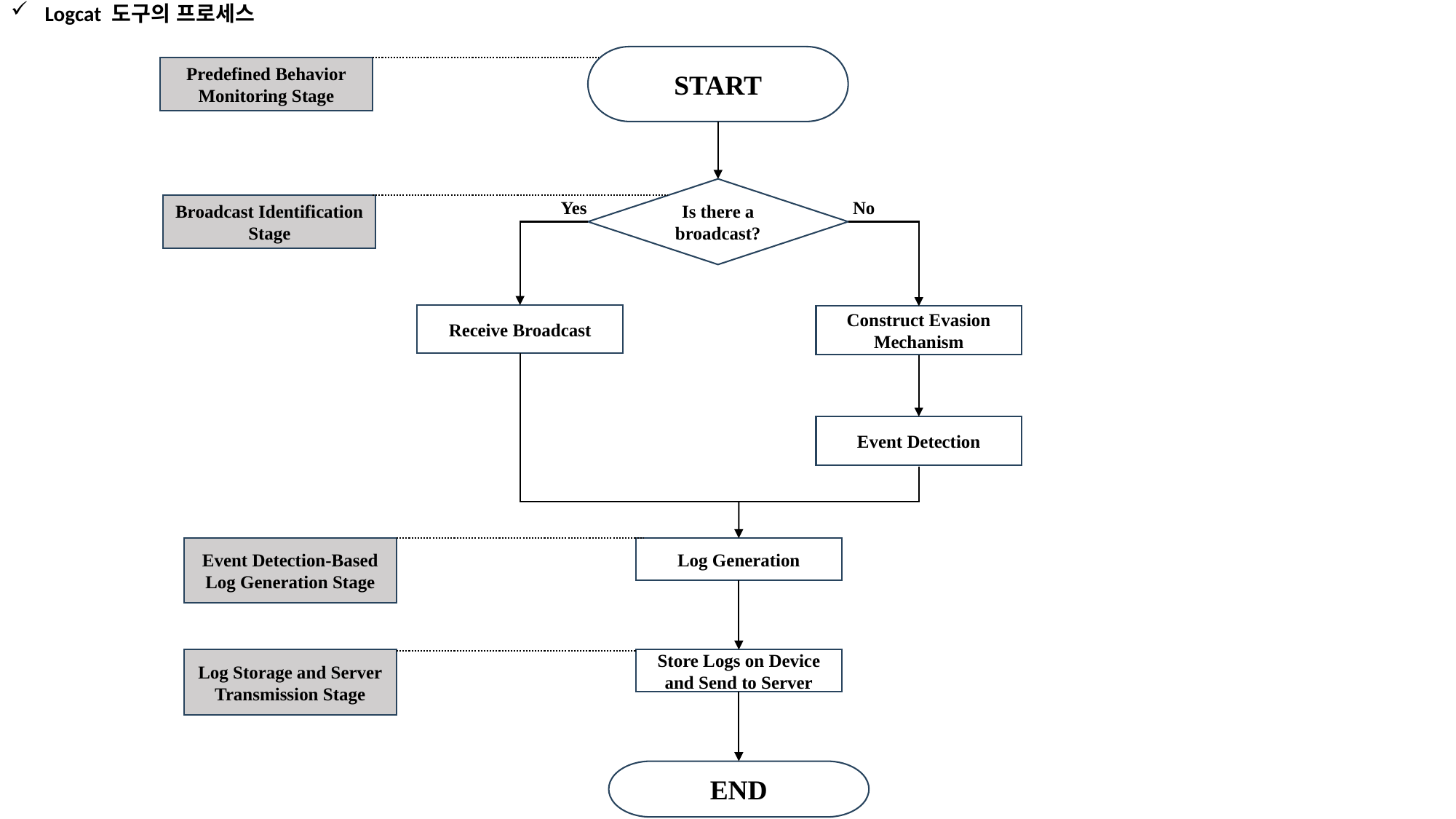

Logcat 도구의 프로세스
START
Predefined Behavior Monitoring Stage
Is there a broadcast?
Yes
No
Broadcast Identification Stage
Receive Broadcast
Construct Evasion Mechanism
Event Detection
Event Detection-Based Log Generation Stage
Log Generation
Log Storage and Server Transmission Stage
Store Logs on Device and Send to Server
END